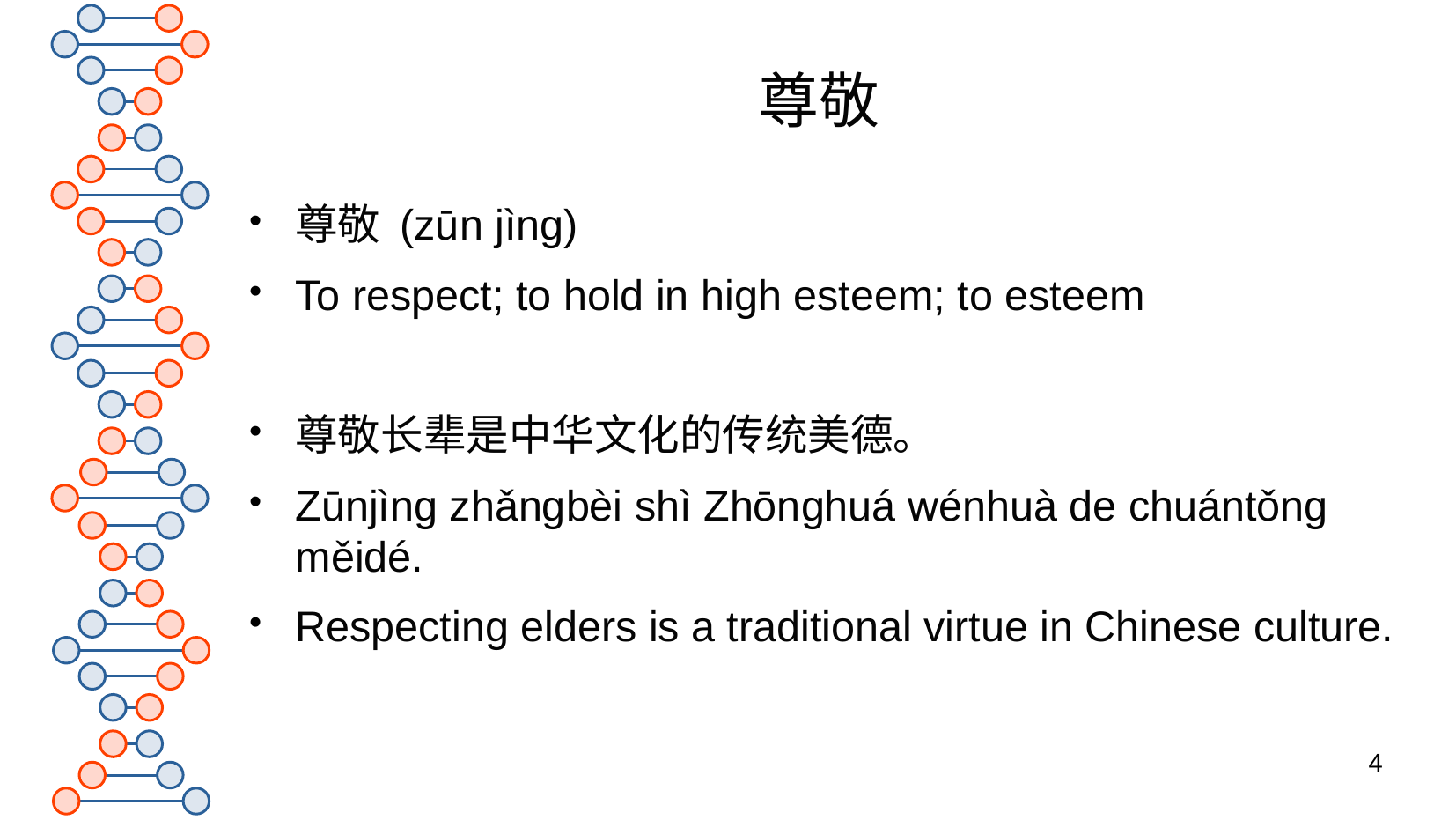

# 尊敬
尊敬 (zūn jìng)
To respect; to hold in high esteem; to esteem

尊敬长辈是中华文化的传统美德。
Zūnjìng zhǎngbèi shì Zhōnghuá wénhuà de chuántǒng měidé.
Respecting elders is a traditional virtue in Chinese culture.

4